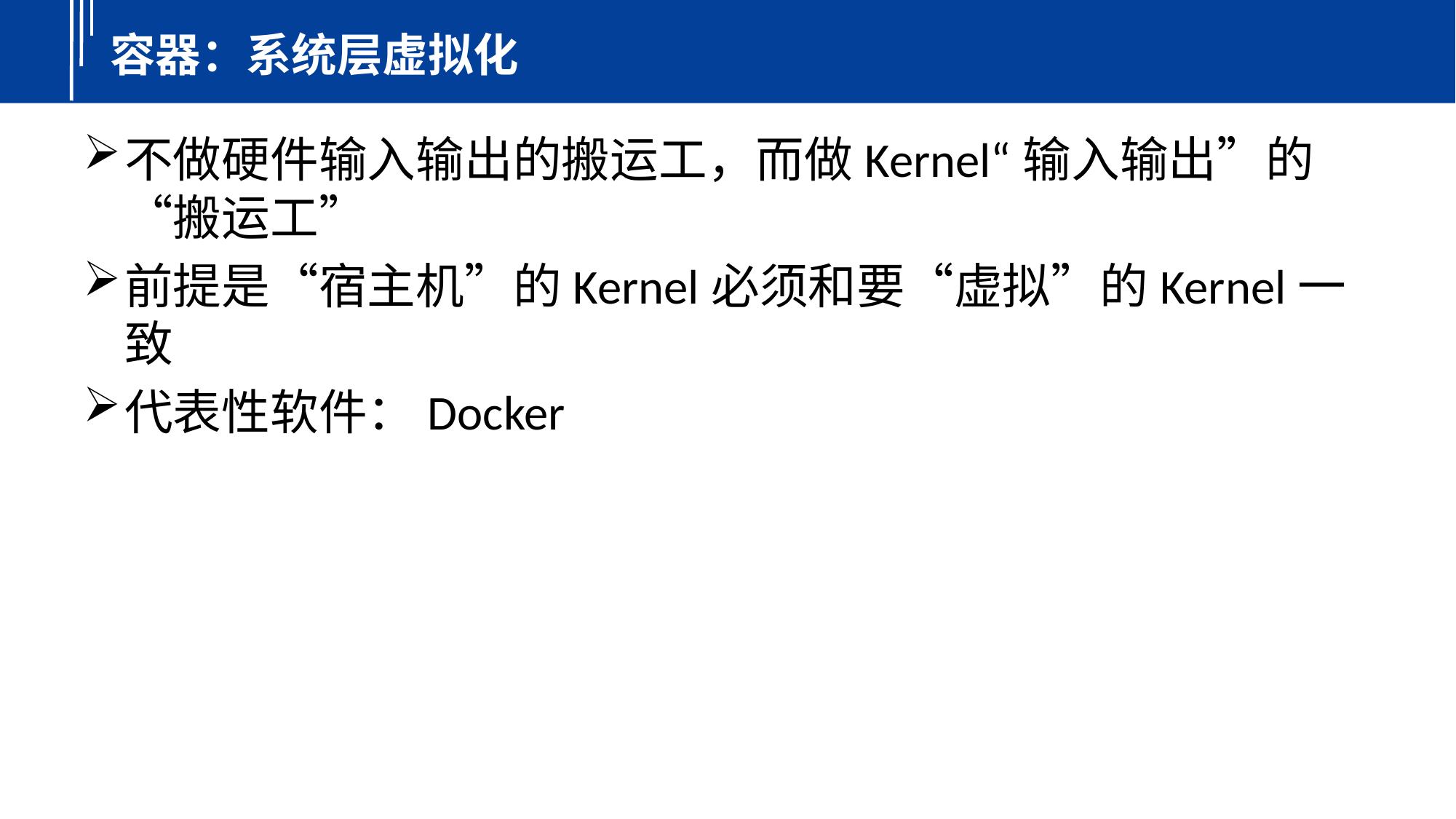

# 容器：系统层虚拟化
不做硬件输入输出的搬运工，而做Kernel“输入输出”的“搬运工”
前提是“宿主机”的Kernel必须和要“虚拟”的Kernel一致
代表性软件：Docker